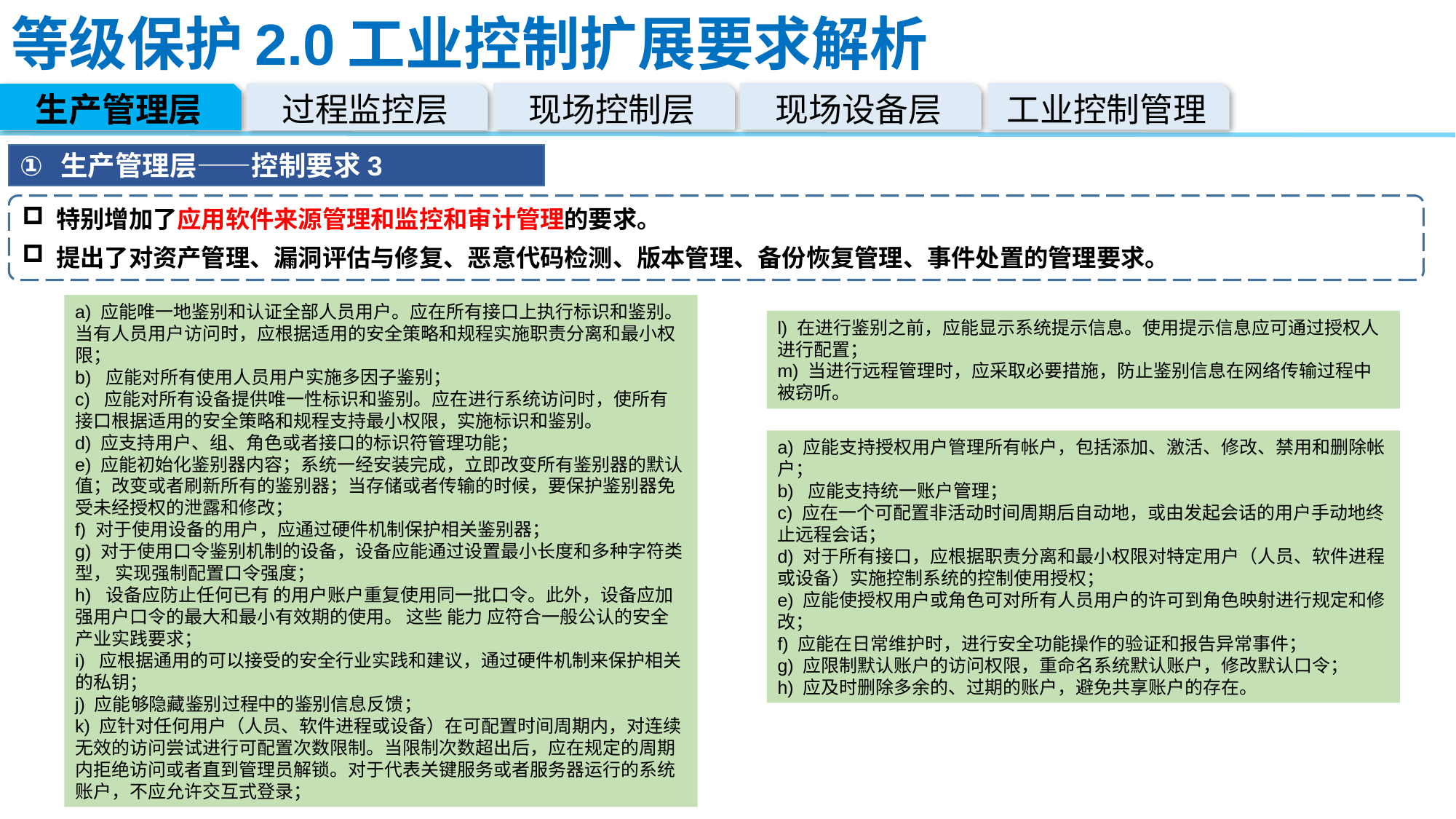

# 等级保护2.0工业控制扩展要求解析
现场控制层
现场设备层
工业控制管理
生产管理层
过程监控层
生产管理层——控制要求3
特别增加了应用软件来源管理和监控和审计管理的要求。
提出了对资产管理、漏洞评估与修复、恶意代码检测、版本管理、备份恢复管理、事件处置的管理要求。
a) 应能唯一地鉴别和认证全部人员用户。应在所有接口上执行标识和鉴别。当有人员用户访问时，应根据适用的安全策略和规程实施职责分离和最小权限；
b)  应能对所有使用人员用户实施多因子鉴别；
c)  应能对所有设备提供唯一性标识和鉴别。应在进行系统访问时，使所有接口根据适用的安全策略和规程支持最小权限，实施标识和鉴别。
d) 应支持用户、组、角色或者接口的标识符管理功能；
e) 应能初始化鉴别器内容；系统一经安装完成，立即改变所有鉴别器的默认值；改变或者刷新所有的鉴别器；当存储或者传输的时候，要保护鉴别器免受未经授权的泄露和修改；
f) 对于使用设备的用户，应通过硬件机制保护相关鉴别器；
g) 对于使用口令鉴别机制的设备，设备应能通过设置最小长度和多种字符类型， 实现强制配置口令强度；
h)  设备应防止任何已有 的用户账户重复使用同一批口令。此外，设备应加强用户口令的最大和最小有效期的使用。 这些 能力 应符合一般公认的安全产业实践要求；
i)  应根据通用的可以接受的安全行业实践和建议，通过硬件机制来保护相关的私钥；
j) 应能够隐藏鉴别过程中的鉴别信息反馈；
k) 应针对任何用户（人员、软件进程或设备）在可配置时间周期内，对连续无效的访问尝试进行可配置次数限制。当限制次数超出后，应在规定的周期内拒绝访问或者直到管理员解锁。对于代表关键服务或者服务器运行的系统账户，不应允许交互式登录；
l) 在进行鉴别之前，应能显示系统提示信息。使用提示信息应可通过授权人进行配置；
m) 当进行远程管理时，应采取必要措施，防止鉴别信息在网络传输过程中被窃听。
a) 应能支持授权用户管理所有帐户，包括添加、激活、修改、禁用和删除帐户；
b)  应能支持统一账户管理；
c) 应在一个可配置非活动时间周期后自动地，或由发起会话的用户手动地终止远程会话；
d) 对于所有接口，应根据职责分离和最小权限对特定用户（人员、软件进程或设备）实施控制系统的控制使用授权；
e) 应能使授权用户或角色可对所有人员用户的许可到角色映射进行规定和修改；
f) 应能在日常维护时，进行安全功能操作的验证和报告异常事件；
g) 应限制默认账户的访问权限，重命名系统默认账户，修改默认口令；
h) 应及时删除多余的、过期的账户，避免共享账户的存在。